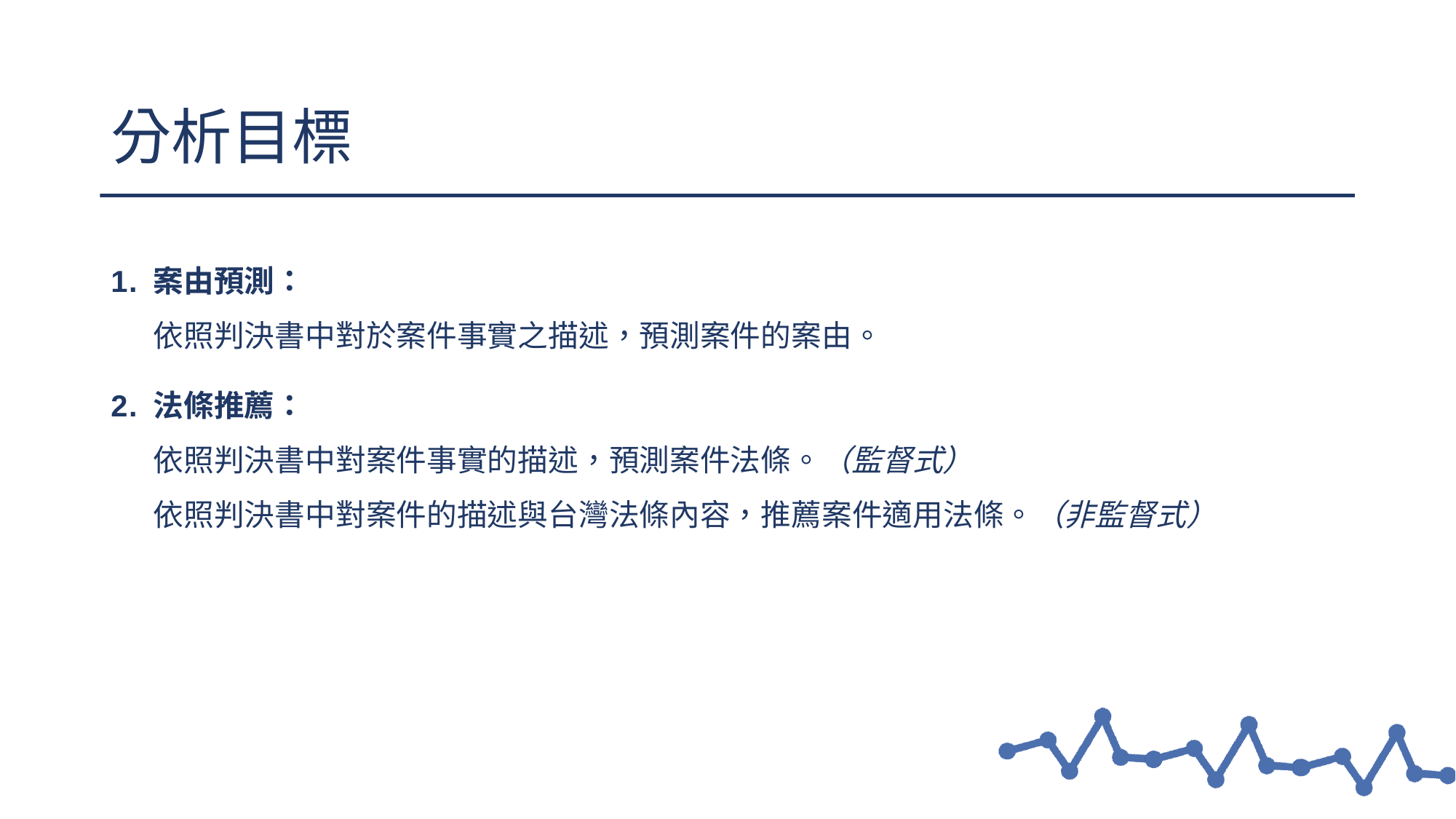

# 分析目標
案由預測：
依照判決書中對於案件事實之描述，預測案件的案由。
法條推薦：
依照判決書中對案件事實的描述，預測案件法條。（監督式）
依照判決書中對案件的描述與台灣法條內容，推薦案件適用法條。（非監督式）